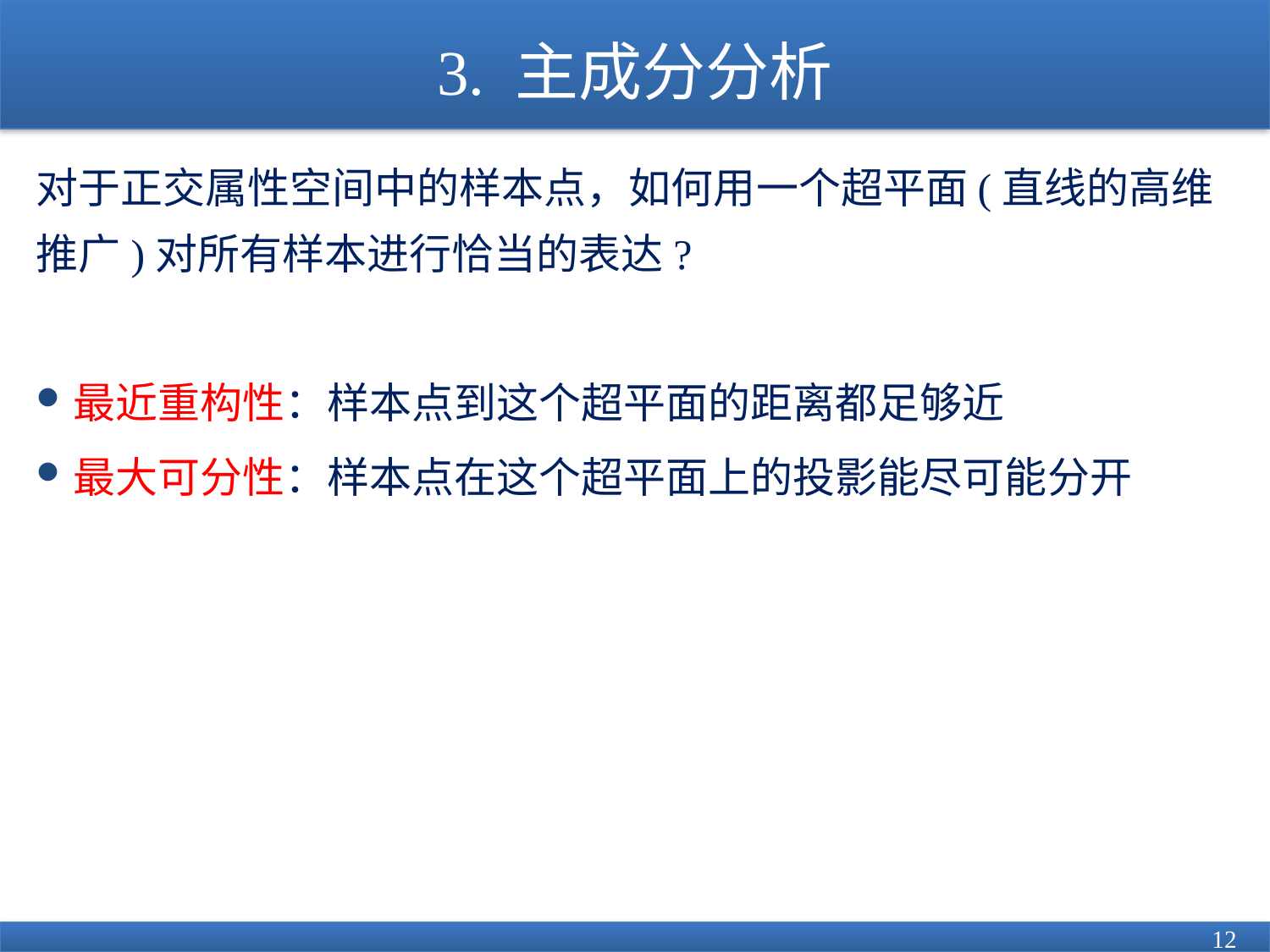

# 3. 主成分分析
对于正交属性空间中的样本点，如何用一个超平面(直线的高维推广)对所有样本进行恰当的表达?

最近重构性：样本点到这个超平面的距离都足够近
最大可分性：样本点在这个超平面上的投影能尽可能分开
12